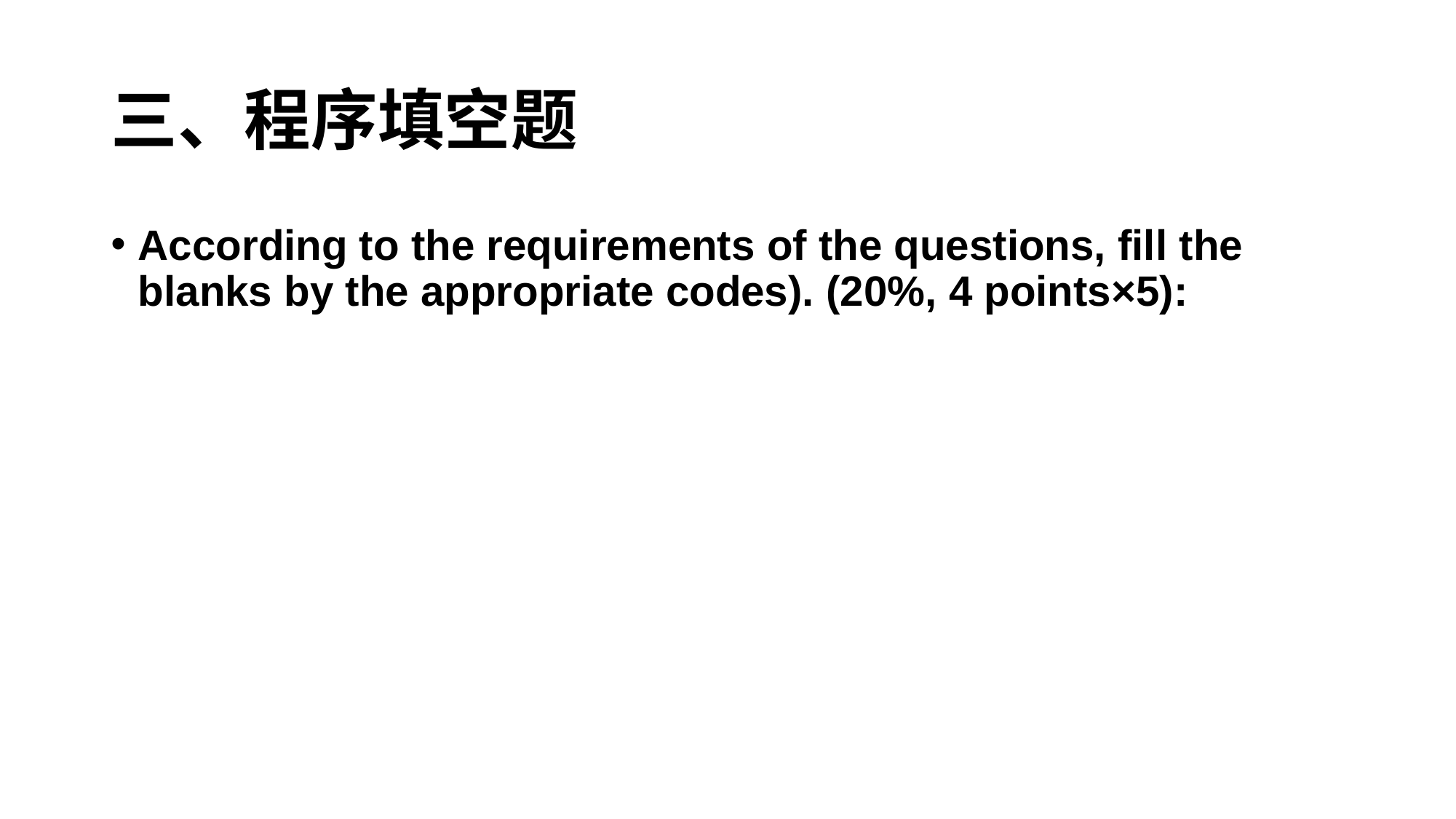

# 三、程序填空题
According to the requirements of the questions, fill the blanks by the appropriate codes). (20%, 4 points×5):